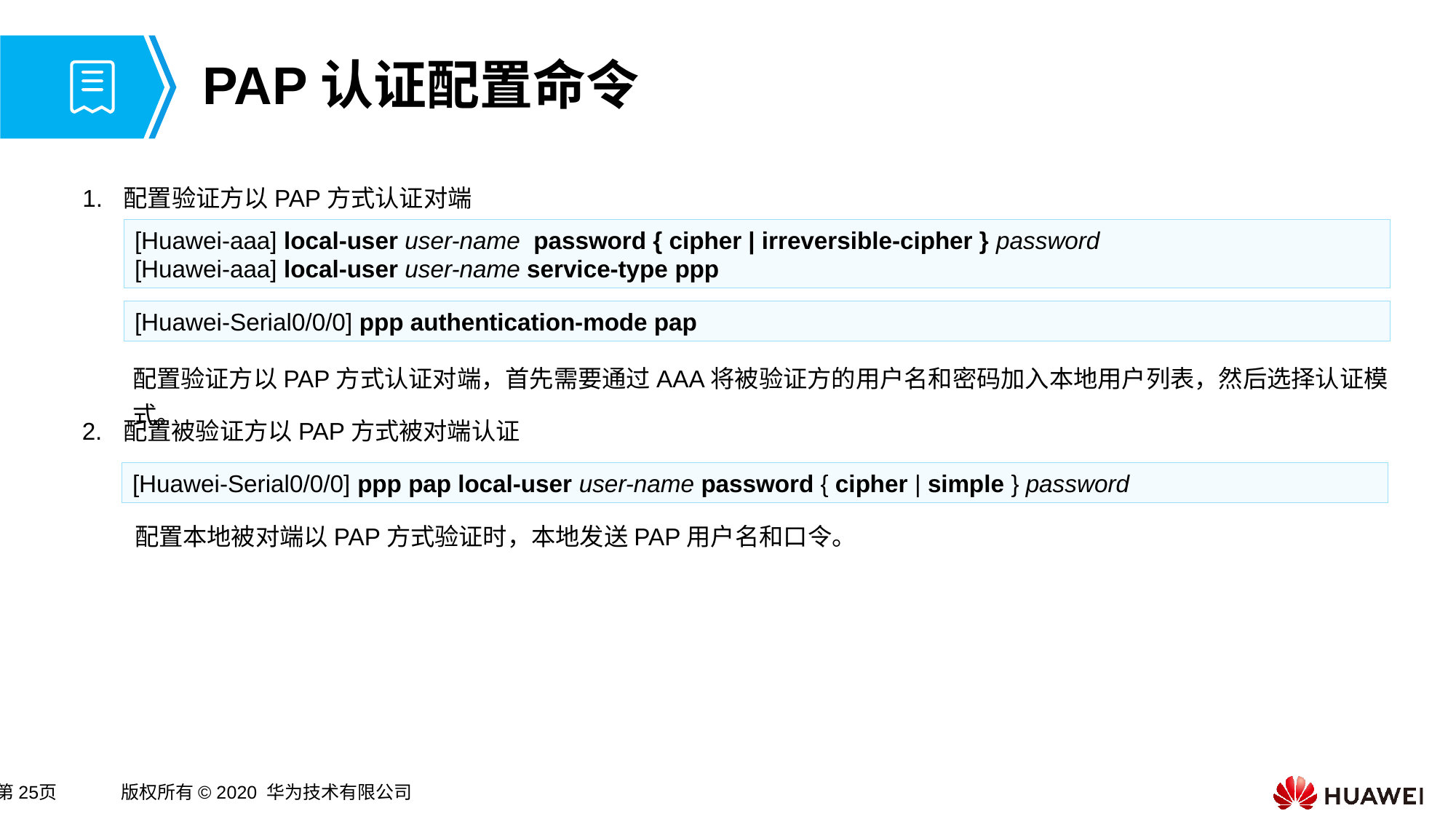

# PAP认证配置命令
配置验证方以PAP方式认证对端
[Huawei-aaa] local-user user-name  password { cipher | irreversible-cipher } password
[Huawei-aaa] local-user user-name service-type ppp
[Huawei-Serial0/0/0] ppp authentication-mode pap
配置验证方以PAP方式认证对端，首先需要通过AAA将被验证方的用户名和密码加入本地用户列表，然后选择认证模式。
配置被验证方以PAP方式被对端认证
[Huawei-Serial0/0/0] ppp pap local-user user-name password { cipher | simple } password
配置本地被对端以PAP方式验证时，本地发送PAP用户名和口令。